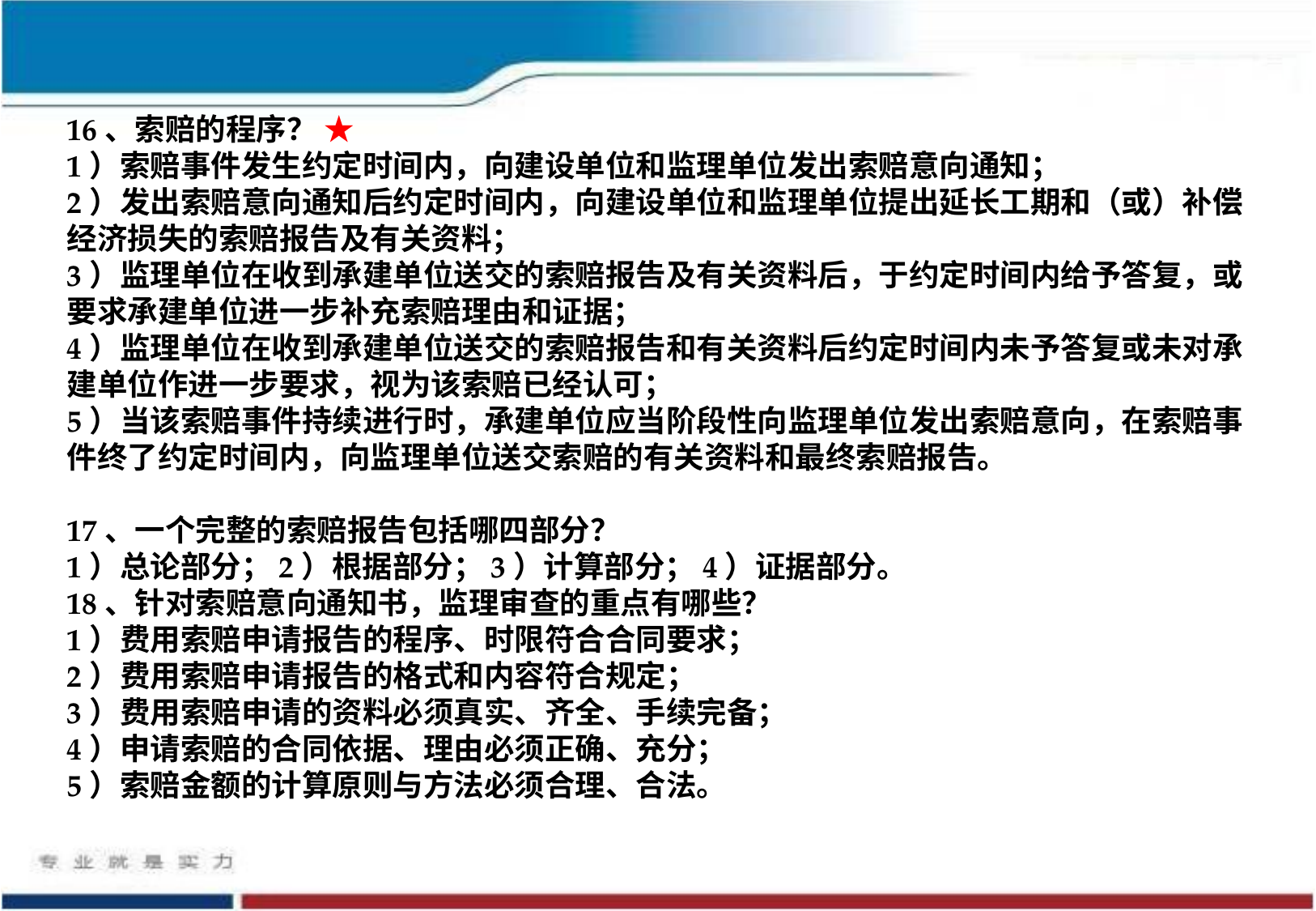

16、索赔的程序？ ★
1）索赔事件发生约定时间内，向建设单位和监理单位发出索赔意向通知；
2）发出索赔意向通知后约定时间内，向建设单位和监理单位提出延长工期和（或）补偿经济损失的索赔报告及有关资料；
3）监理单位在收到承建单位送交的索赔报告及有关资料后，于约定时间内给予答复，或要求承建单位进一步补充索赔理由和证据；
4）监理单位在收到承建单位送交的索赔报告和有关资料后约定时间内未予答复或未对承建单位作进一步要求，视为该索赔已经认可；
5）当该索赔事件持续进行时，承建单位应当阶段性向监理单位发出索赔意向，在索赔事件终了约定时间内，向监理单位送交索赔的有关资料和最终索赔报告。

17、一个完整的索赔报告包括哪四部分？
1）总论部分；2）根据部分；3）计算部分；4）证据部分。
18、针对索赔意向通知书，监理审查的重点有哪些？
1）费用索赔申请报告的程序、时限符合合同要求；
2）费用索赔申请报告的格式和内容符合规定；
3）费用索赔申请的资料必须真实、齐全、手续完备；
4）申请索赔的合同依据、理由必须正确、充分；
5）索赔金额的计算原则与方法必须合理、合法。